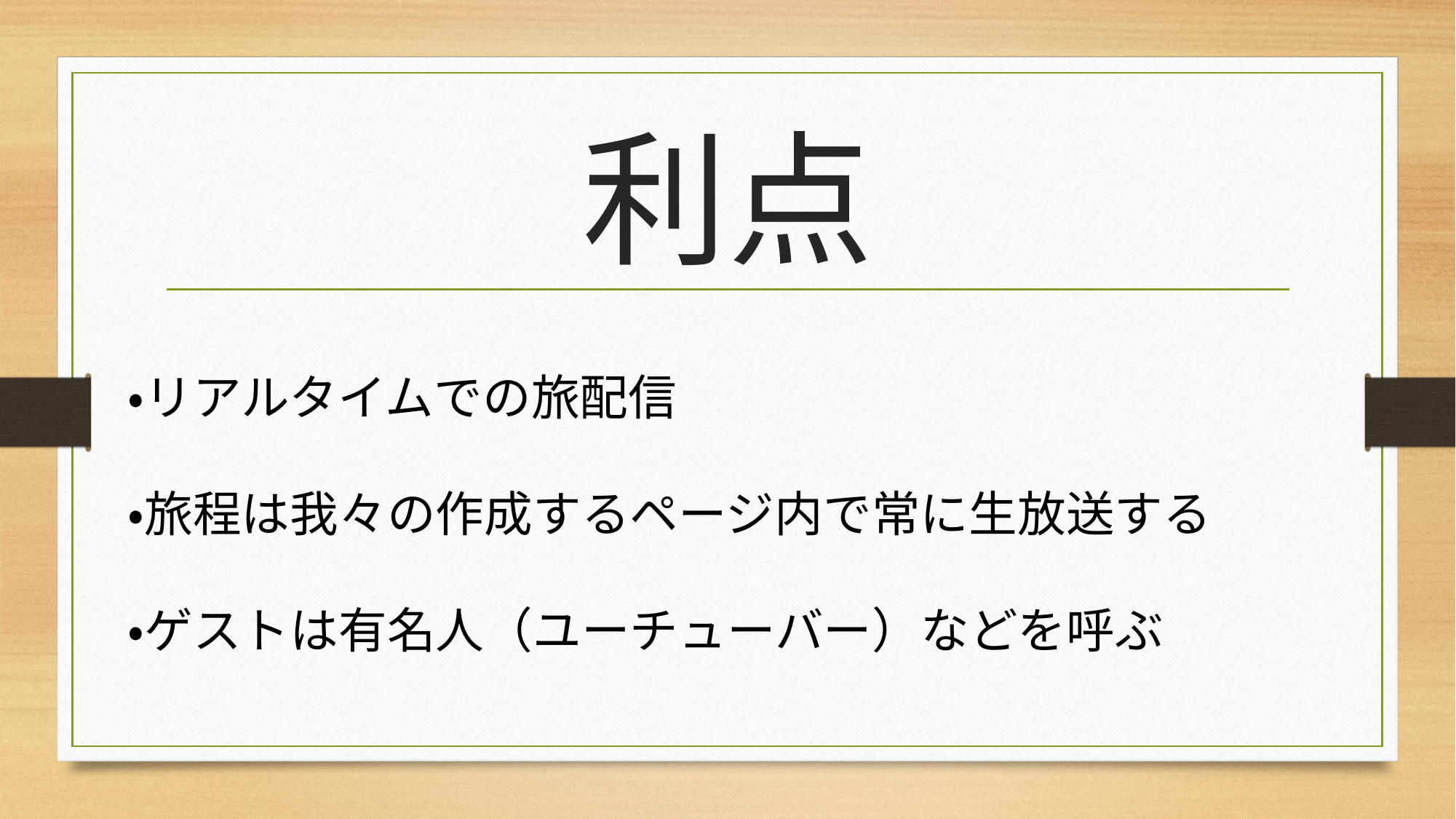

# 利点
・リアルタイムでの旅配信

・旅程は我々の作成するページ内で常に生放送する

・ゲストは有名人（ユーチューバー）などを呼ぶ